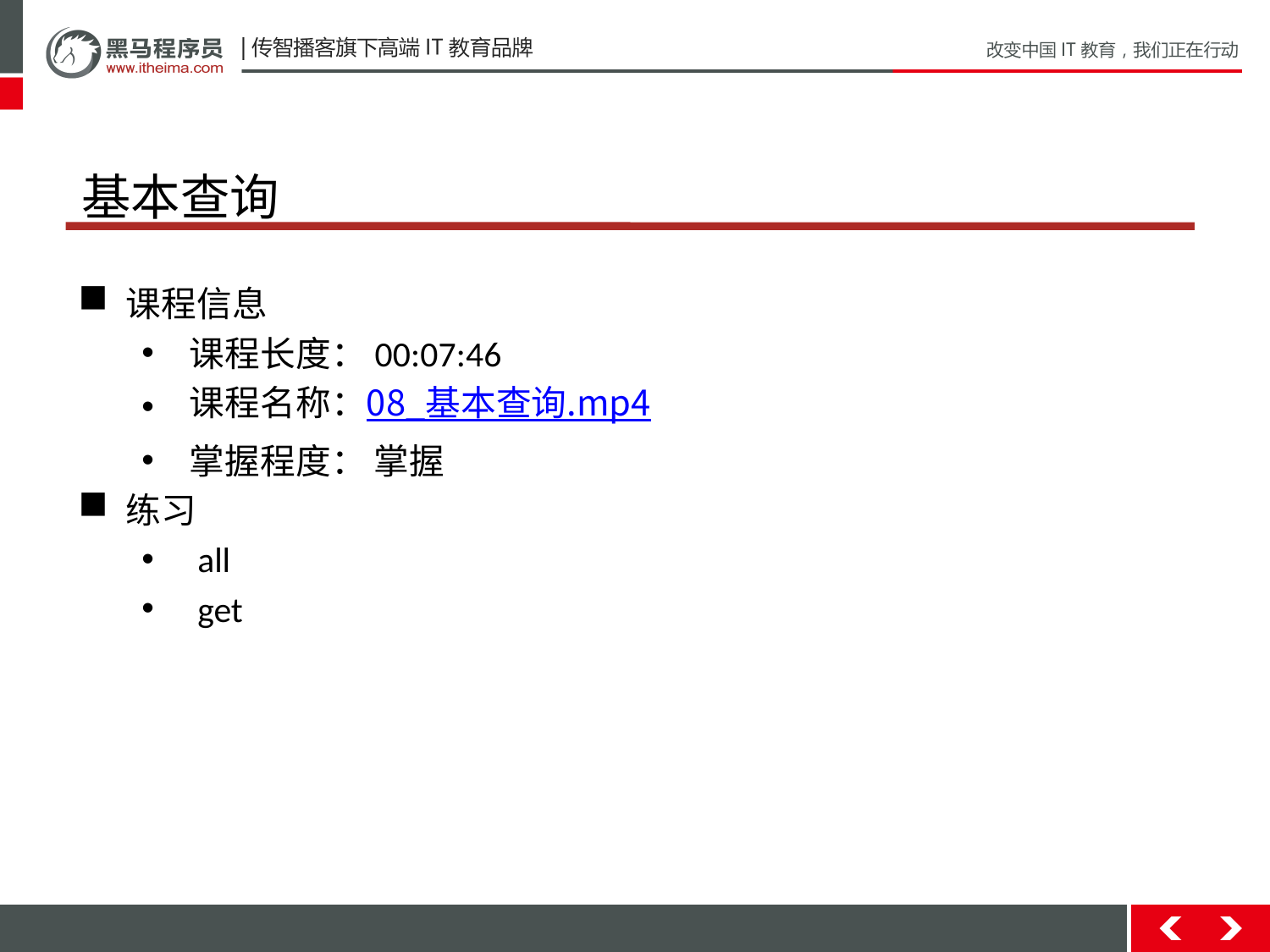

# 基本查询

课程信息
课程长度：00:07:46
课程名称：08_基本查询.mp4
掌握程度： 掌握
练习
 all
 get